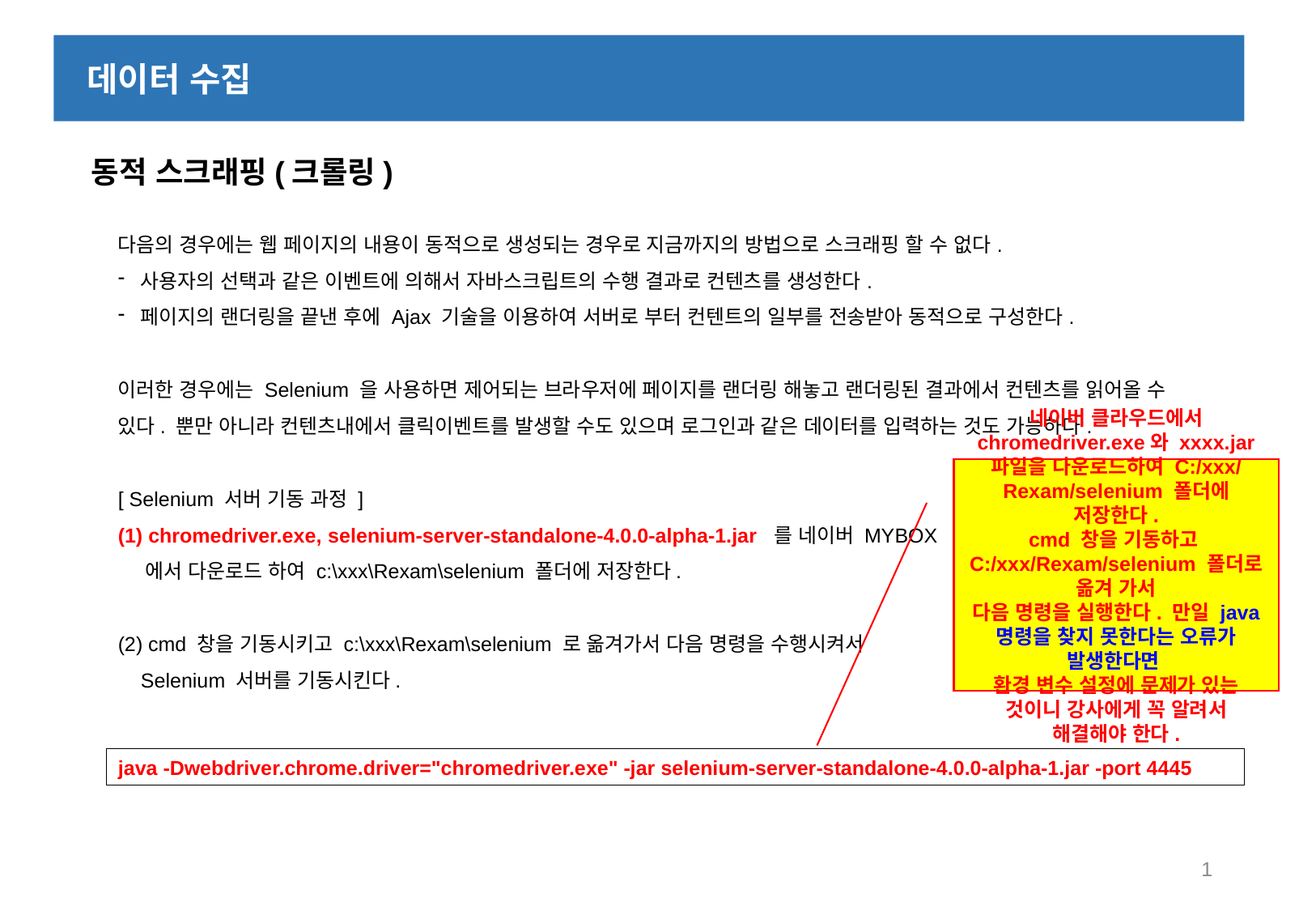

데이터 수집

 동적 스크래핑(크롤링)
다음의 경우에는 웹 페이지의 내용이 동적으로 생성되는 경우로 지금까지의 방법으로 스크래핑 할 수 없다.
사용자의 선택과 같은 이벤트에 의해서 자바스크립트의 수행 결과로 컨텐츠를 생성한다.
페이지의 랜더링을 끝낸 후에 Ajax 기술을 이용하여 서버로 부터 컨텐트의 일부를 전송받아 동적으로 구성한다.

이러한 경우에는 Selenium 을 사용하면 제어되는 브라우저에 페이지를 랜더링 해놓고 랜더링된 결과에서 컨텐츠를 읽어올 수 있다. 뿐만 아니라 컨텐츠내에서 클릭이벤트를 발생할 수도 있으며 로그인과 같은 데이터를 입력하는 것도 가능하다.

[ Selenium 서버 기동 과정 ]
chromedriver.exe, selenium-server-standalone-4.0.0-alpha-1.jar  를 네이버 MYBOX
    에서 다운로드 하여 c:\xxx\Rexam\selenium 폴더에 저장한다.

(2) cmd 창을 기동시키고 c:\xxx\Rexam\selenium 로 옮겨가서 다음 명령을 수행시켜서
    Selenium 서버를 기동시킨다.
네이버 클라우드에서 chromedriver.exe와 xxxx.jar 파일을 다운로드하여 C:/xxx/Rexam/selenium 폴더에 저장한다.
cmd 창을 기동하고
C:/xxx/Rexam/selenium 폴더로 옮겨 가서
다음 명령을 실행한다. 만일 java 명령을 찾지 못한다는 오류가 발생한다면
환경 변수 설정에 문제가 있는 것이니 강사에게 꼭 알려서 해결해야 한다.
java -Dwebdriver.chrome.driver="chromedriver.exe" -jar selenium-server-standalone-4.0.0-alpha-1.jar -port 4445
1